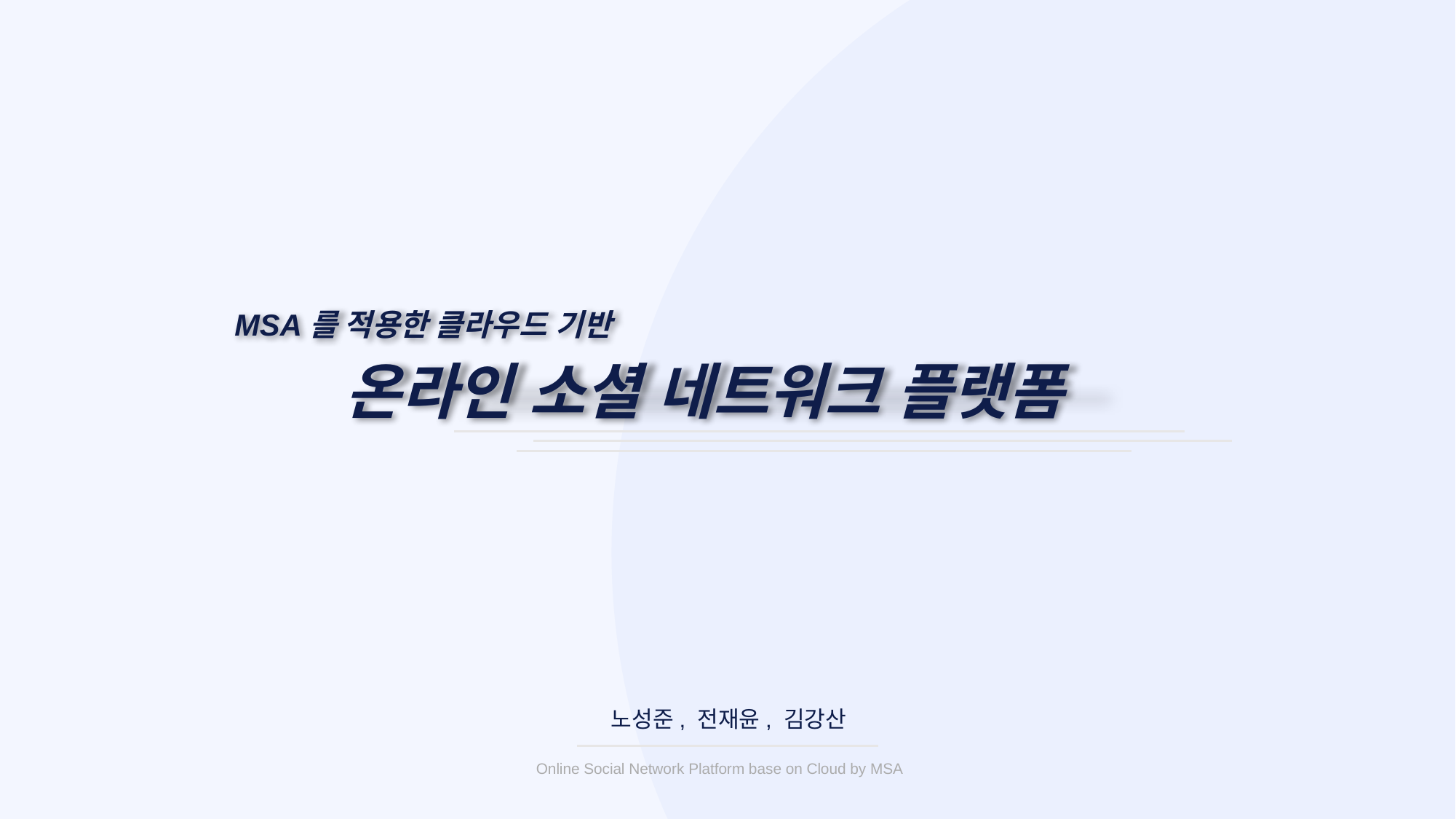

MSA를 적용한 클라우드 기반
온라인 소셜 네트워크 플랫폼
노성준, 전재윤, 김강산
Online Social Network Platform base on Cloud by MSA